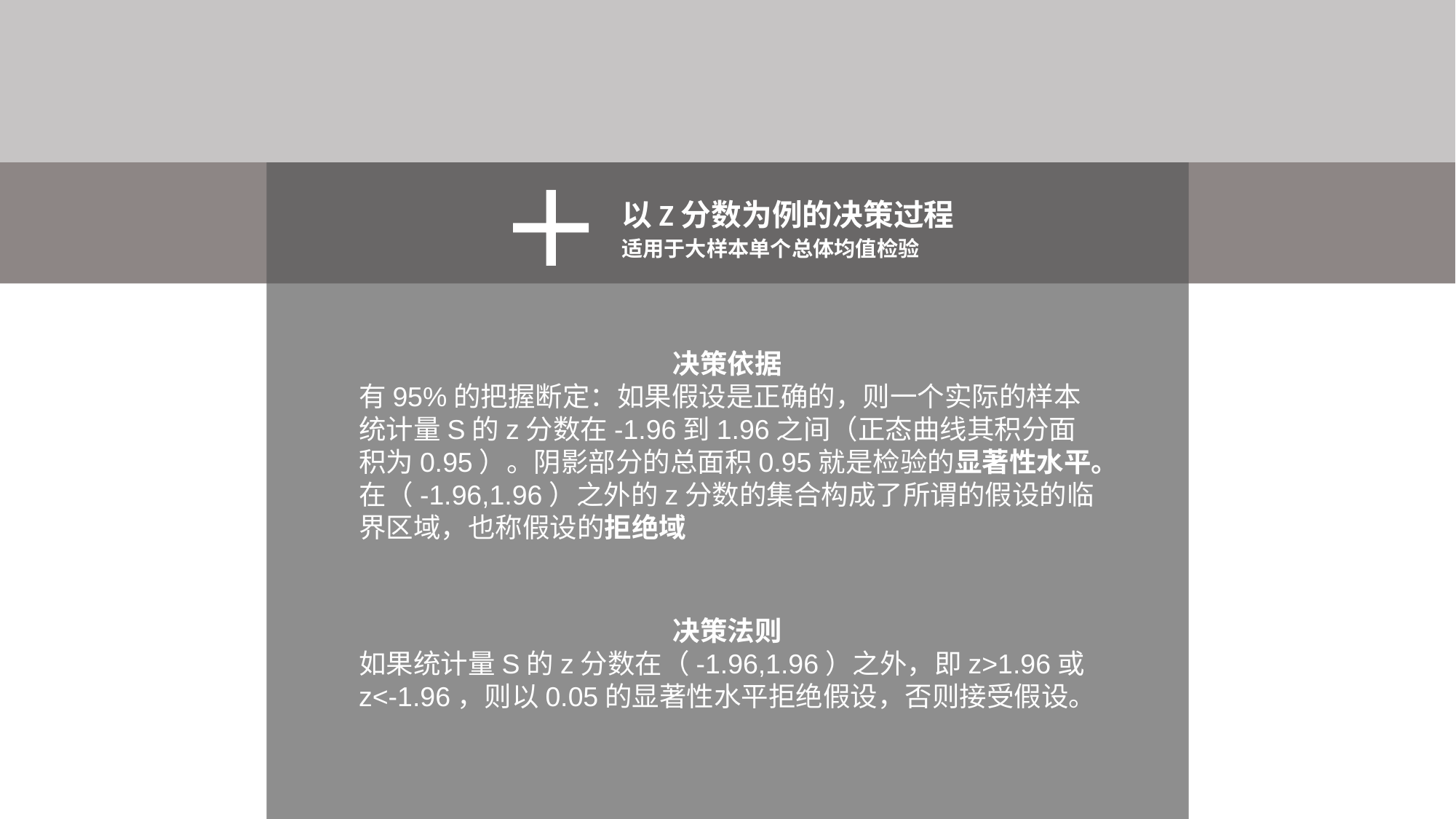

以Z分数为例的决策过程
适用于大样本单个总体均值检验
决策依据
有95%的把握断定：如果假设是正确的，则一个实际的样本统计量S的z分数在-1.96到1.96之间（正态曲线其积分面积为0.95）。阴影部分的总面积0.95就是检验的显著性水平。在（-1.96,1.96）之外的z分数的集合构成了所谓的假设的临界区域，也称假设的拒绝域
决策法则
如果统计量S的z分数在（-1.96,1.96）之外，即z>1.96或z<-1.96，则以0.05的显著性水平拒绝假设，否则接受假设。